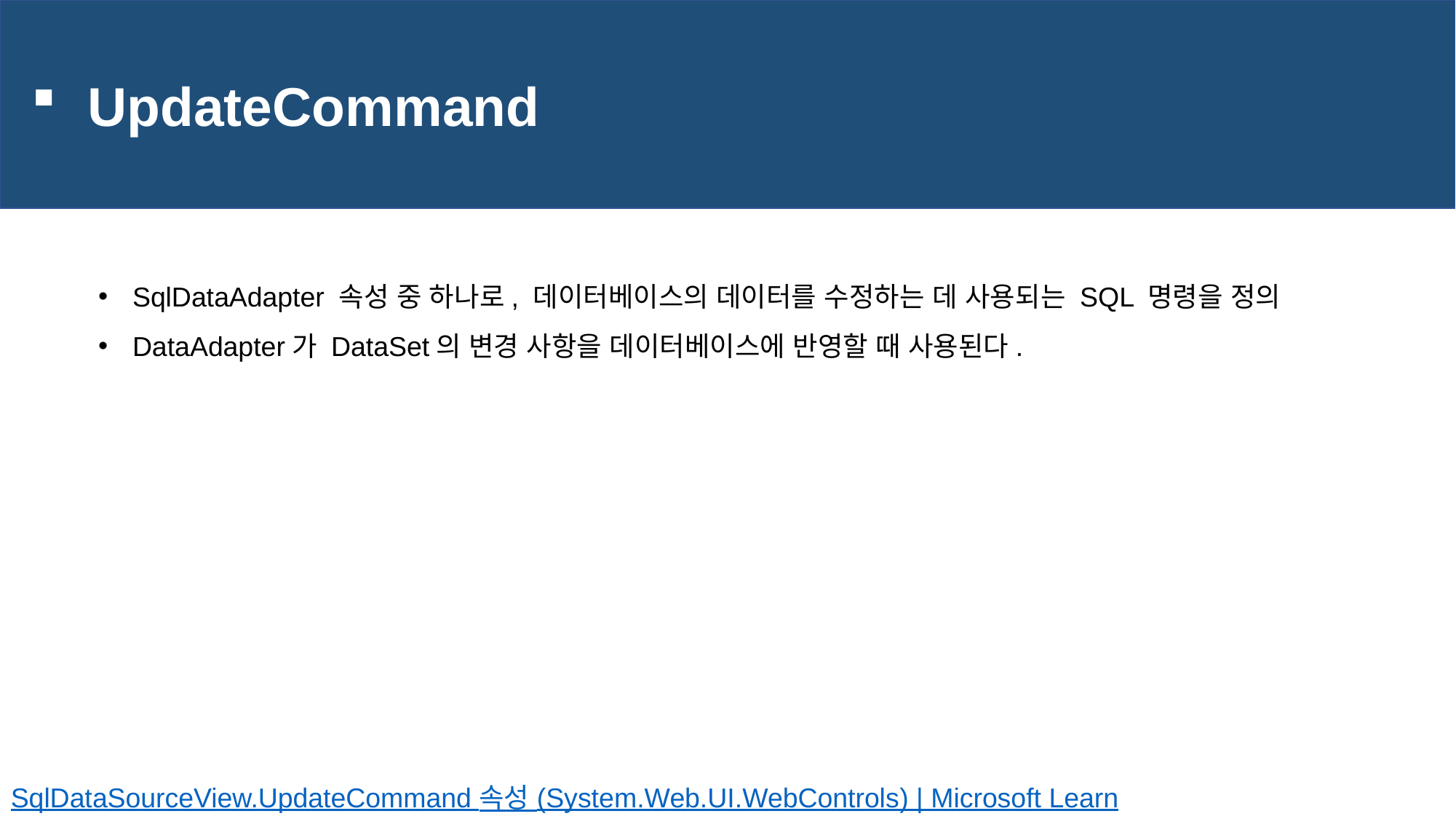

UpdateCommand
SqlDataAdapter 속성 중 하나로, 데이터베이스의 데이터를 수정하는 데 사용되는 SQL 명령을 정의
DataAdapter가 DataSet의 변경 사항을 데이터베이스에 반영할 때 사용된다.
SqlDataSourceView.UpdateCommand 속성 (System.Web.UI.WebControls) | Microsoft Learn